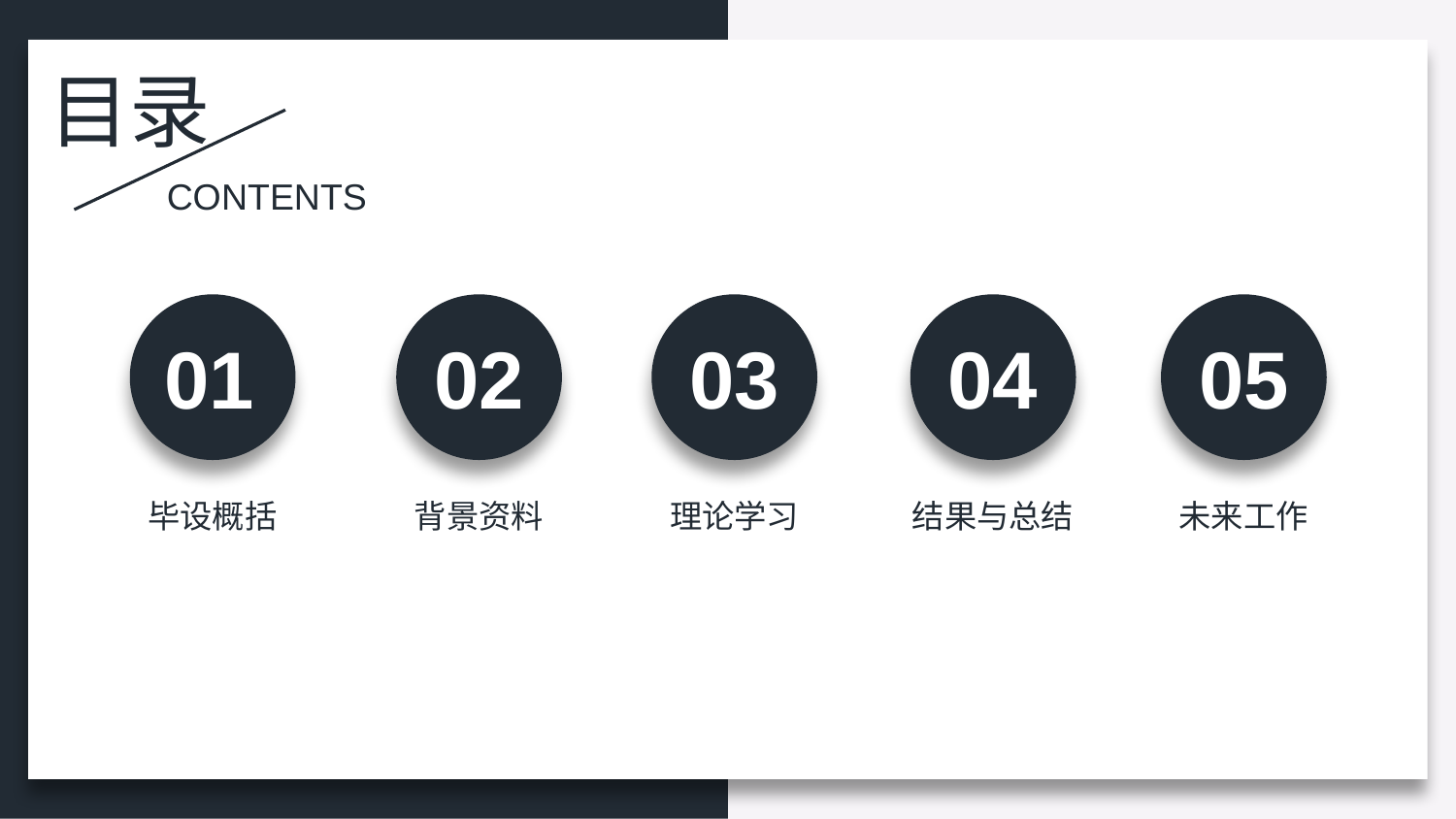

目录
CONTENTS

01
02
04
05
03
毕设概括
背景资料
理论学习
结果与总结
未来工作